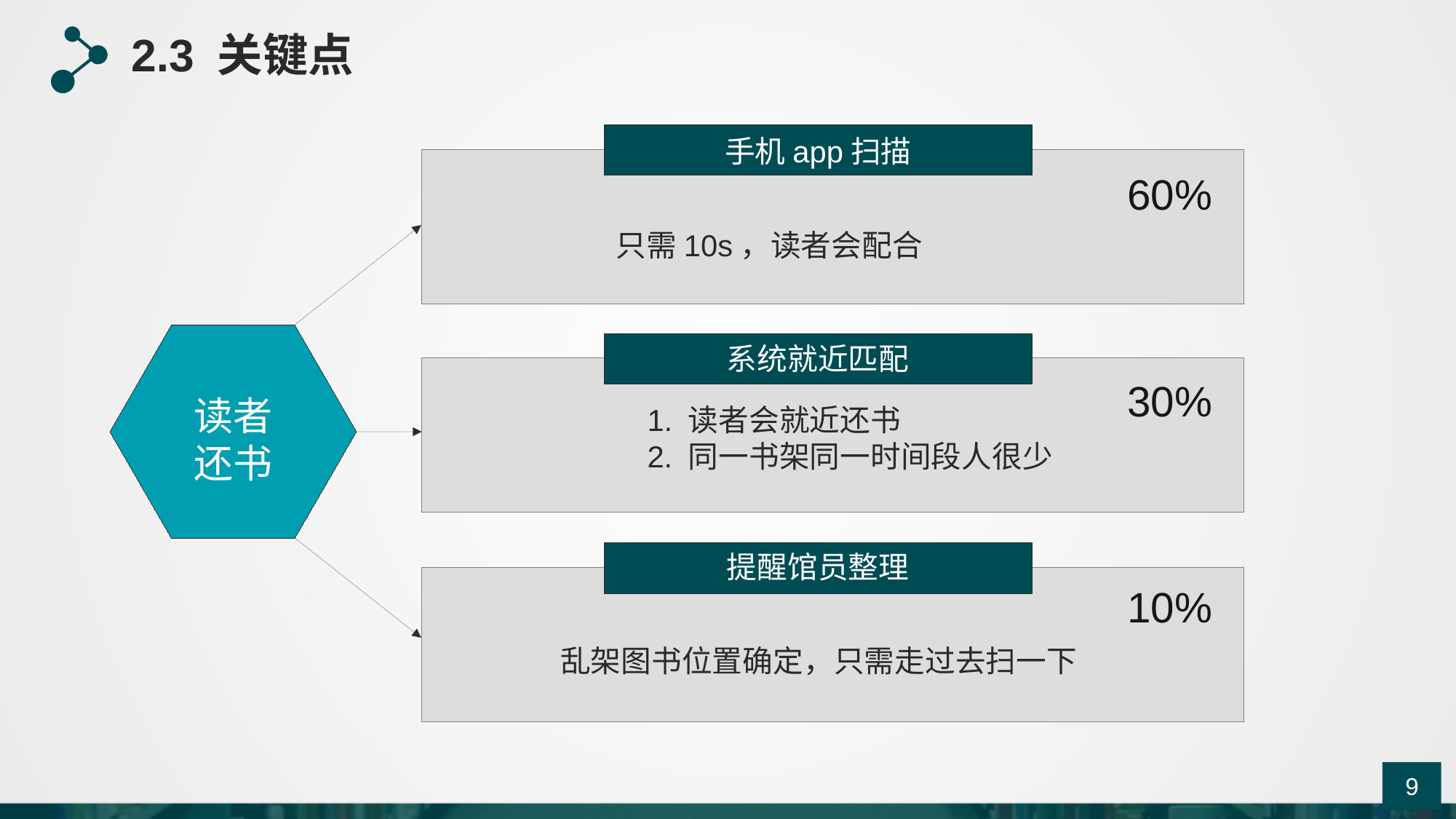

2.3 关键点

手机app扫描

60%

                         只需10s，读者会配合

系统就近匹配

30%
读者
还书
                       1. 读者会就近还书
                       2. 同一书架同一时间段人很少

提醒馆员整理

10%

                乱架图书位置确定，只需走过去扫一下